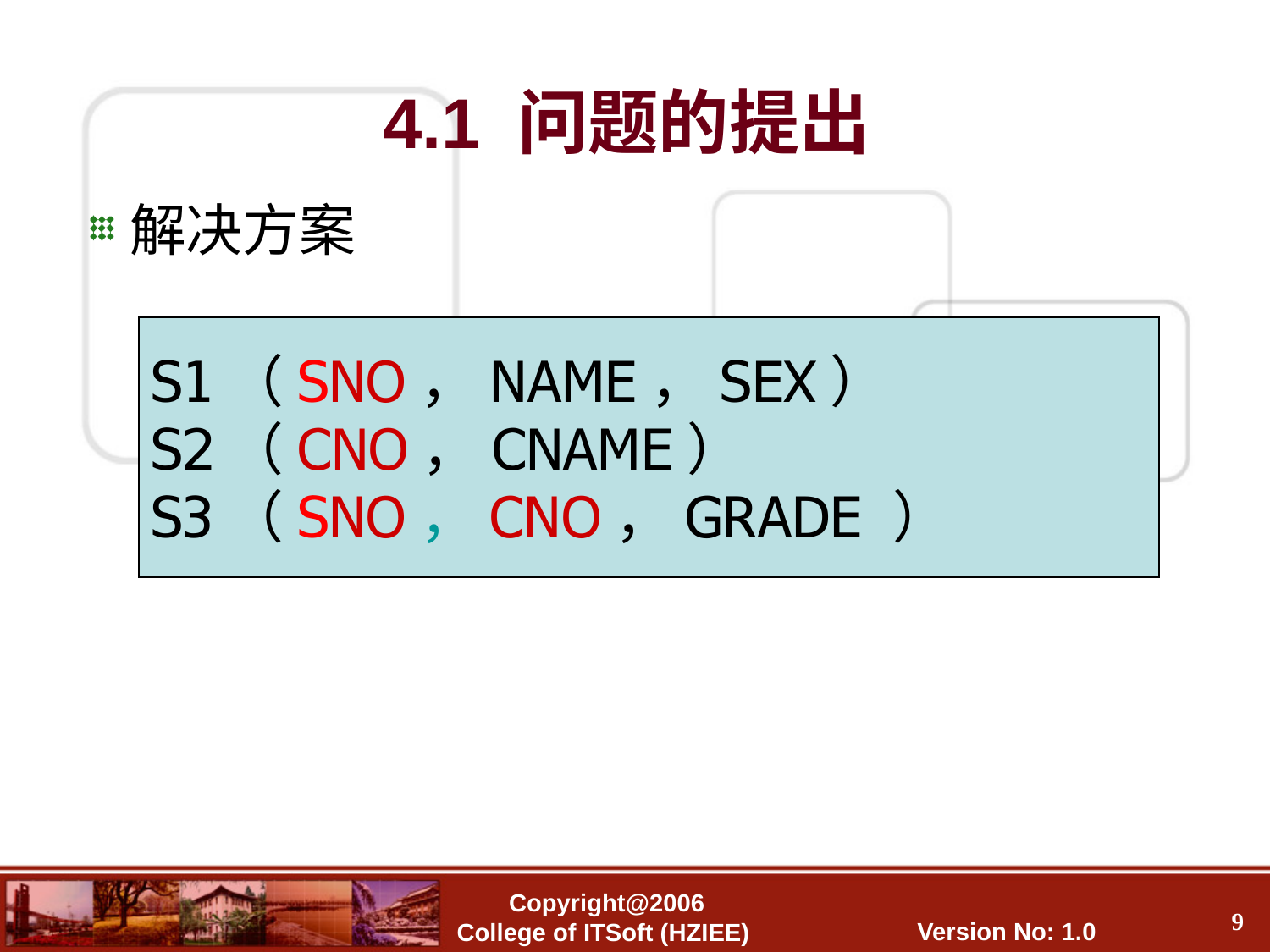

4.1 问题的提出
解决方案
S1（SNO，NAME，SEX）
S2（CNO，CNAME）
S3（SNO，CNO，GRADE ）